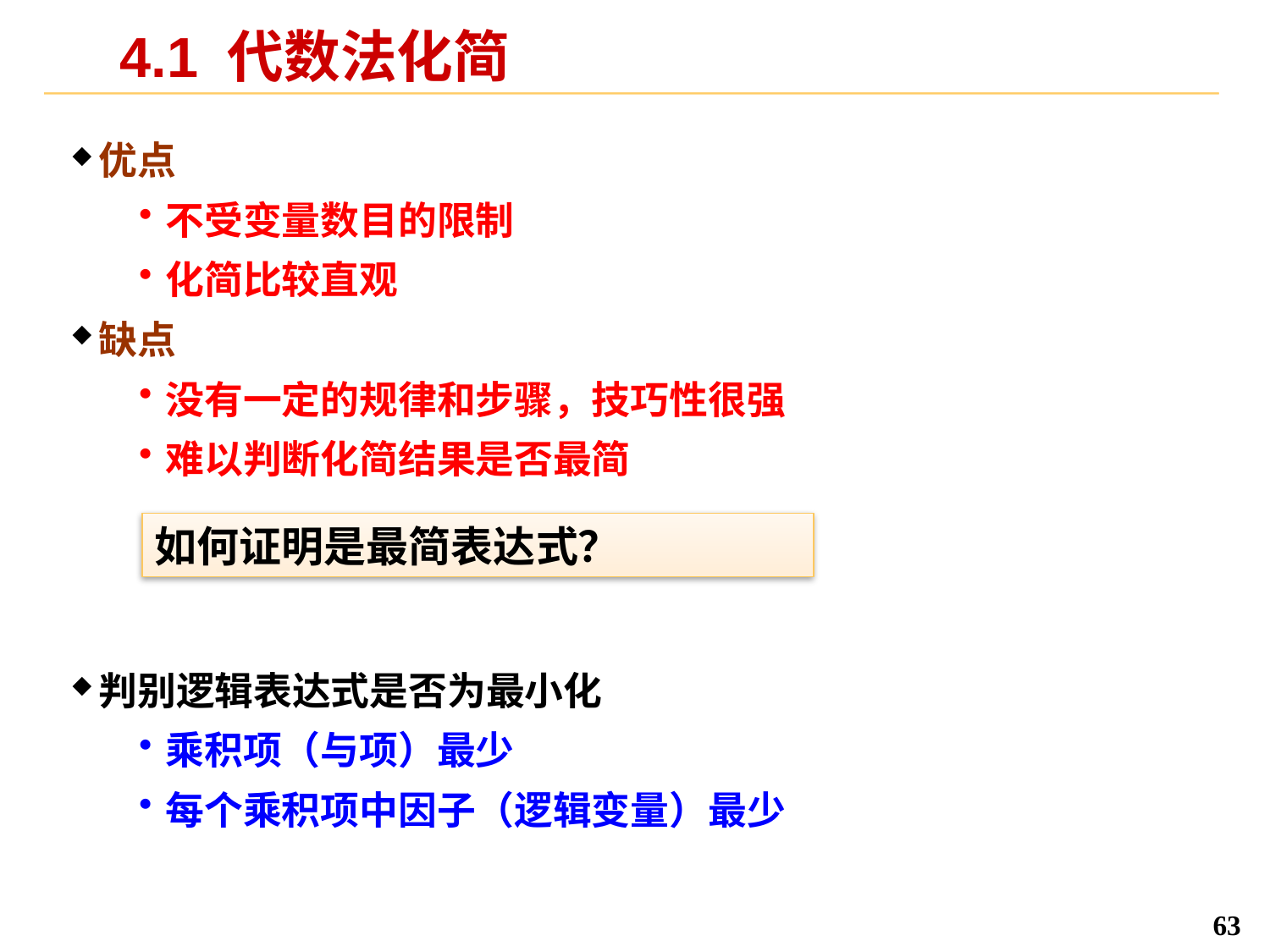

# 4.1 代数法化简
优点
不受变量数目的限制
化简比较直观
缺点
没有一定的规律和步骤，技巧性很强
难以判断化简结果是否最简

判别逻辑表达式是否为最小化
乘积项（与项）最少
每个乘积项中因子（逻辑变量）最少
如何证明是最简表达式？
63